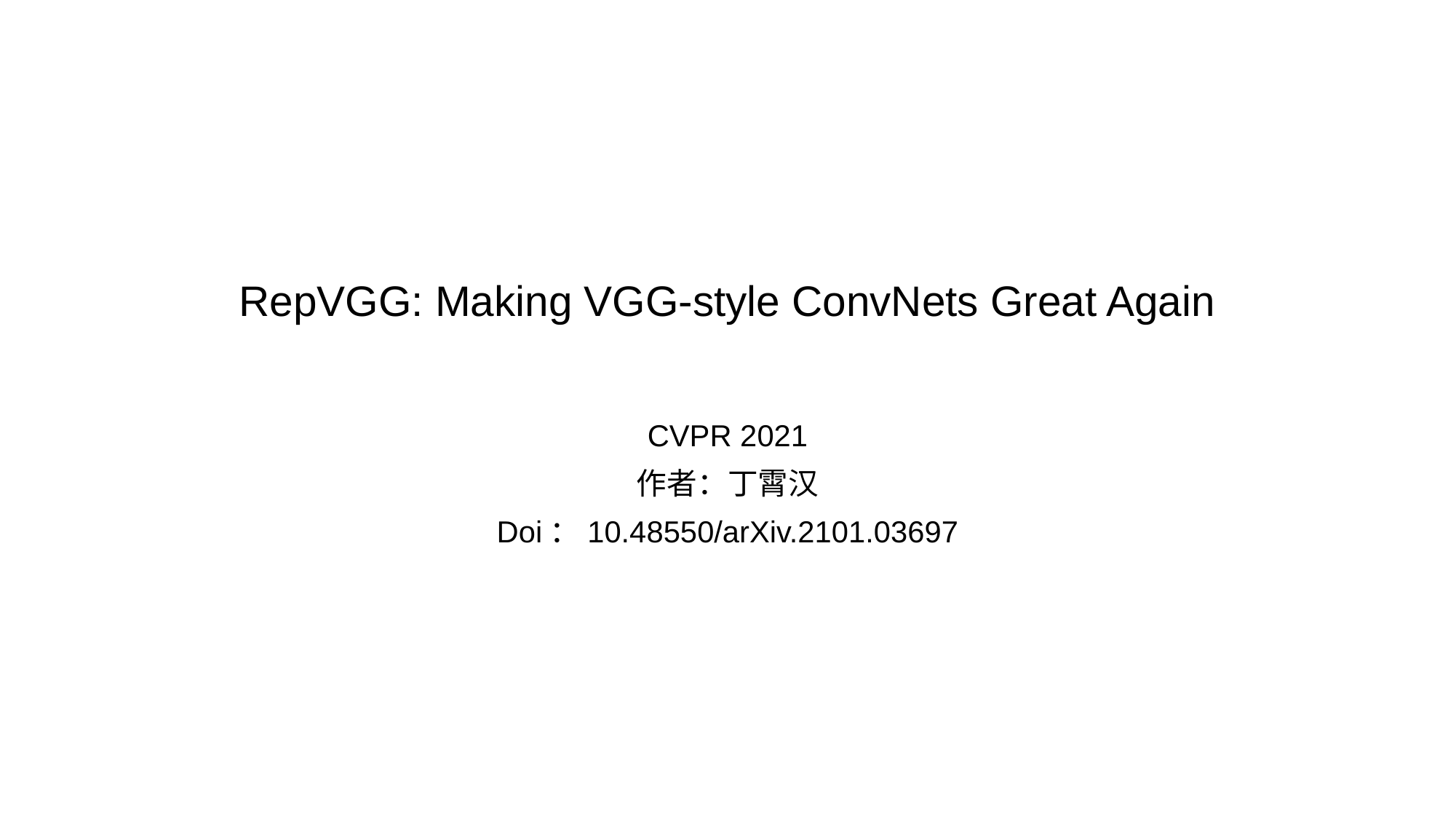

# RepVGG: Making VGG-style ConvNets Great Again
CVPR 2021
作者：丁霄汉
Doi：10.48550/arXiv.2101.03697